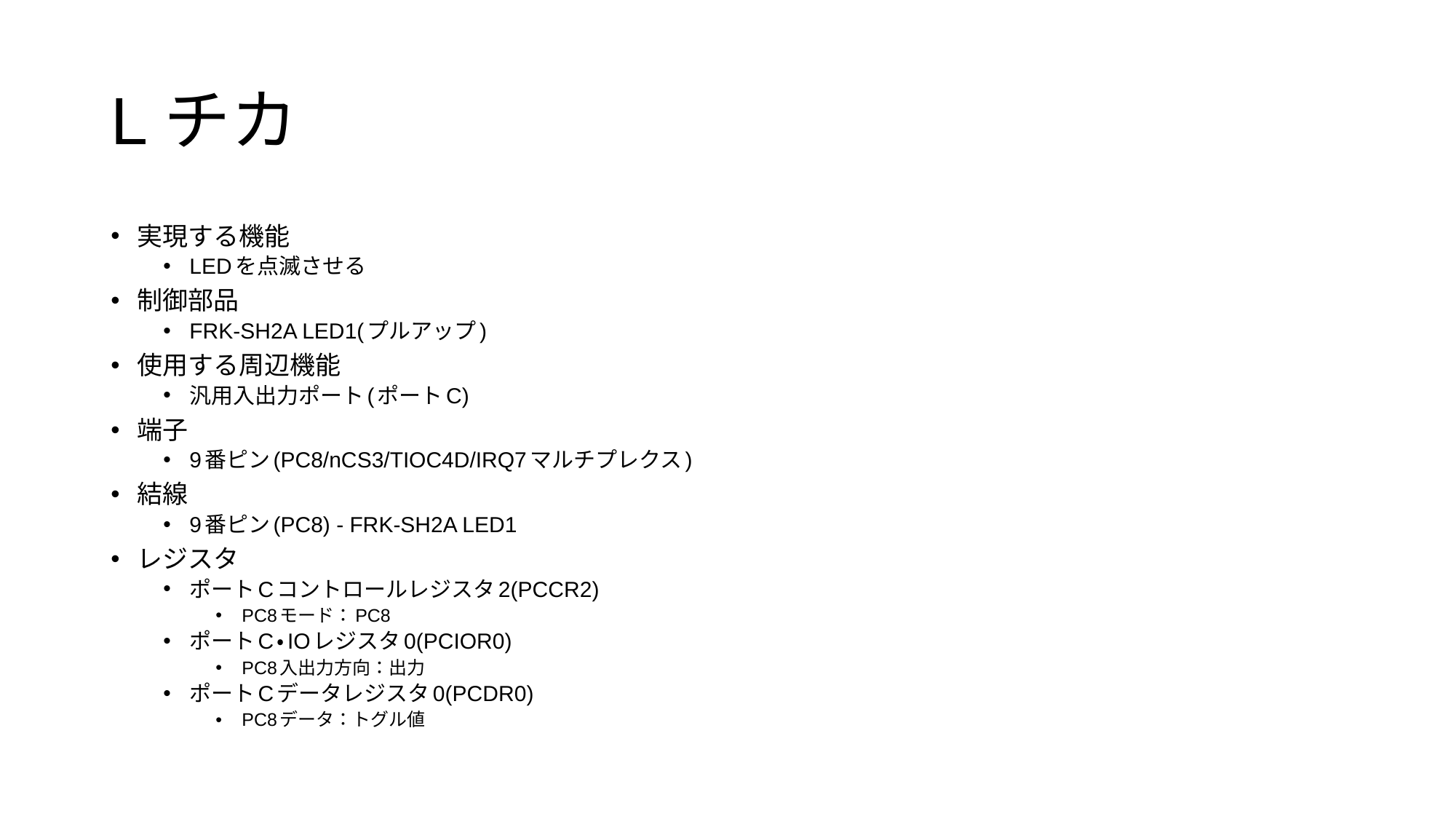

# Lチカ
実現する機能
LEDを点滅させる
制御部品
FRK-SH2A LED1(プルアップ)
使用する周辺機能
汎用入出力ポート(ポートC)
端子
9番ピン(PC8/nCS3/TIOC4D/IRQ7マルチプレクス)
結線
9番ピン(PC8) - FRK-SH2A LED1
レジスタ
ポートCコントロールレジスタ2(PCCR2)
PC8モード：PC8
ポートC・IOレジスタ0(PCIOR0)
PC8入出力方向：出力
ポートCデータレジスタ0(PCDR0)
PC8データ：トグル値